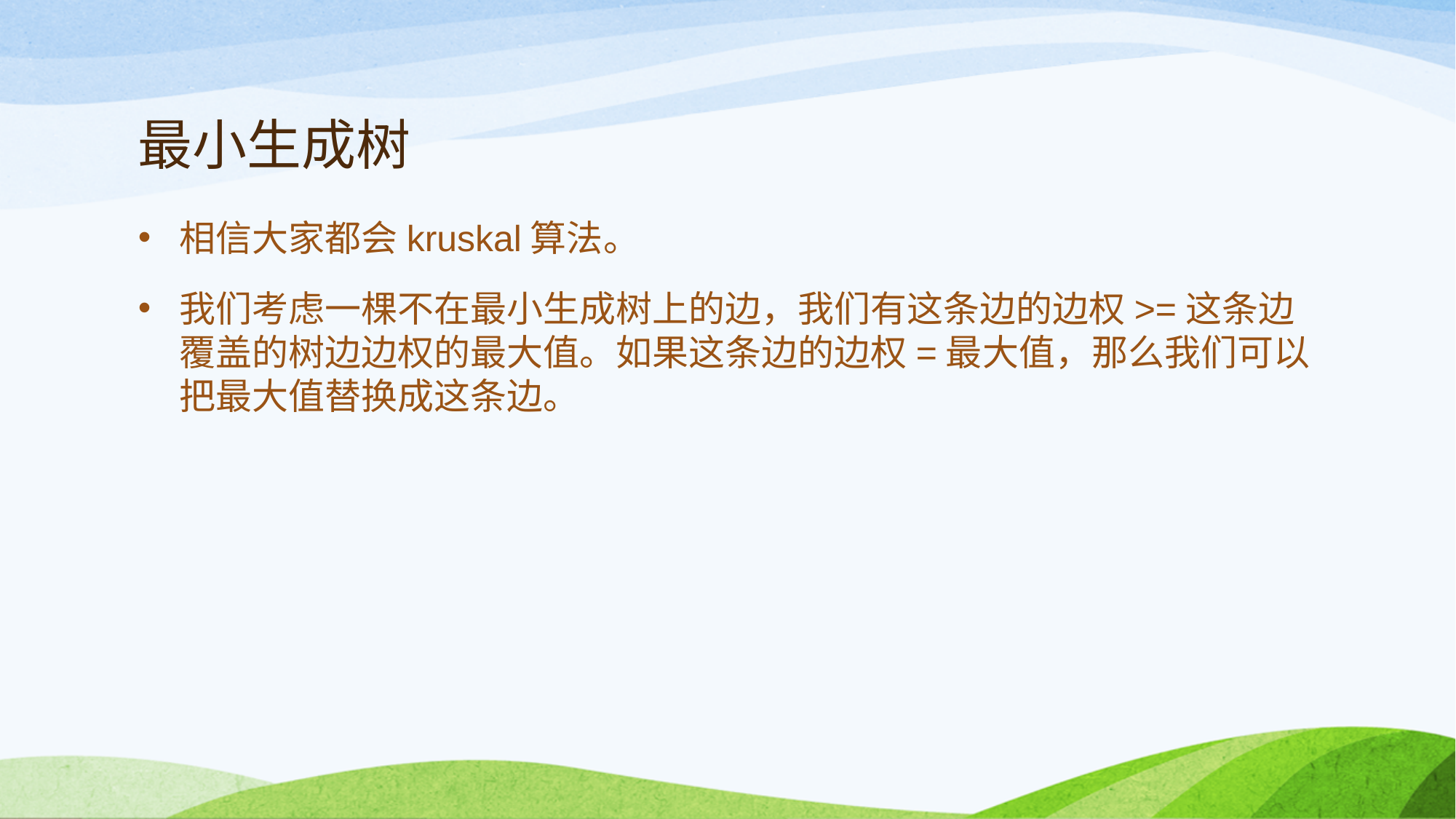

# 最小生成树
相信大家都会kruskal算法。
我们考虑一棵不在最小生成树上的边，我们有这条边的边权>=这条边覆盖的树边边权的最大值。如果这条边的边权=最大值，那么我们可以把最大值替换成这条边。